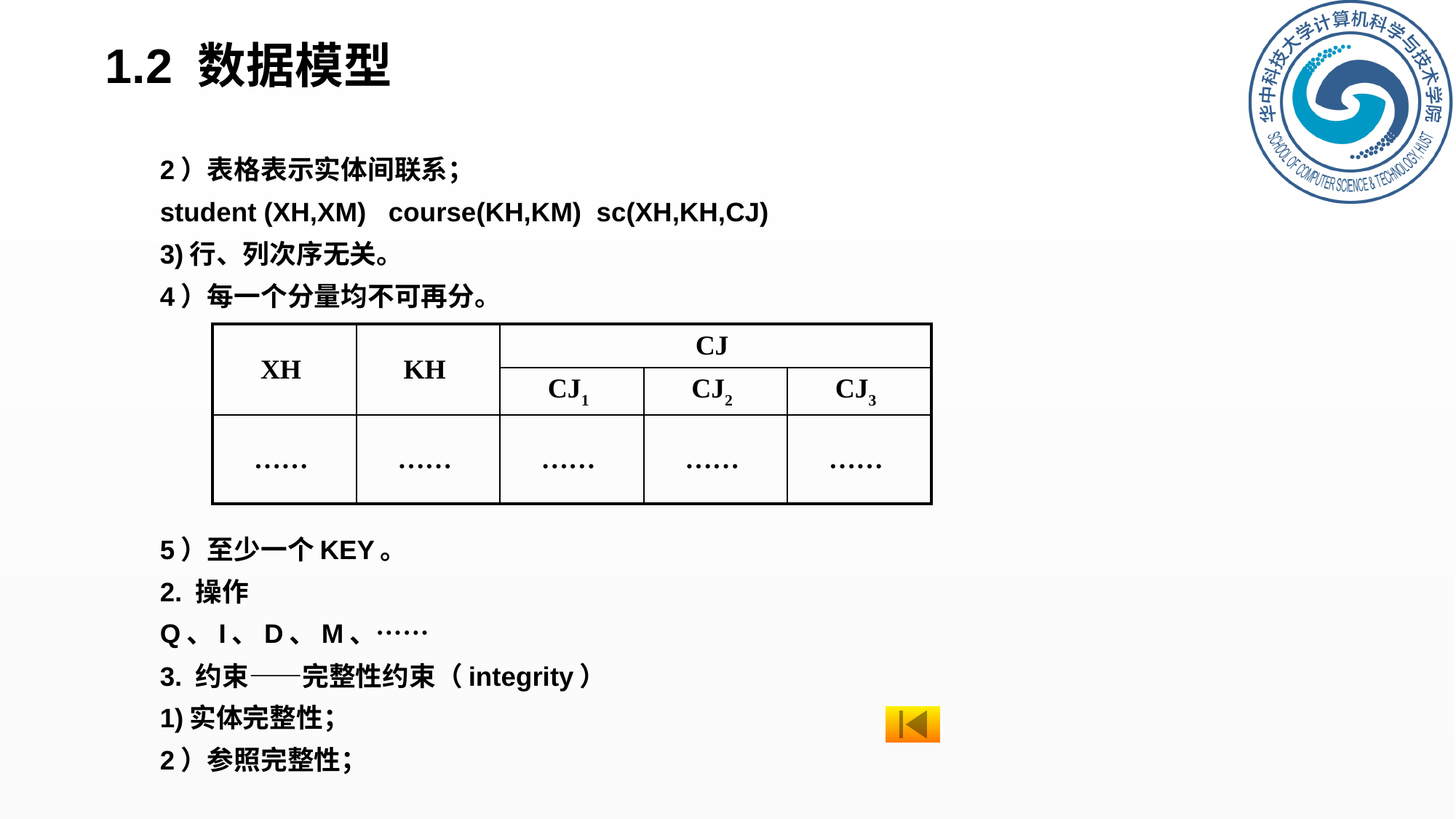

# 1.2 数据模型
2）表格表示实体间联系；
student (XH,XM)   course(KH,KM)  sc(XH,KH,CJ)
3)行、列次序无关。
4）每一个分量均不可再分。

5）至少一个KEY。
2. 操作
Q、I、D、M、……
3. 约束——完整性约束（integrity）
1)实体完整性；
2）参照完整性；

| XH | KH | CJ |  |  |
| --- | --- | --- | --- | --- |
|  |  | CJ1 | CJ2 | CJ3 |
| …… | …… | …… | …… | …… |